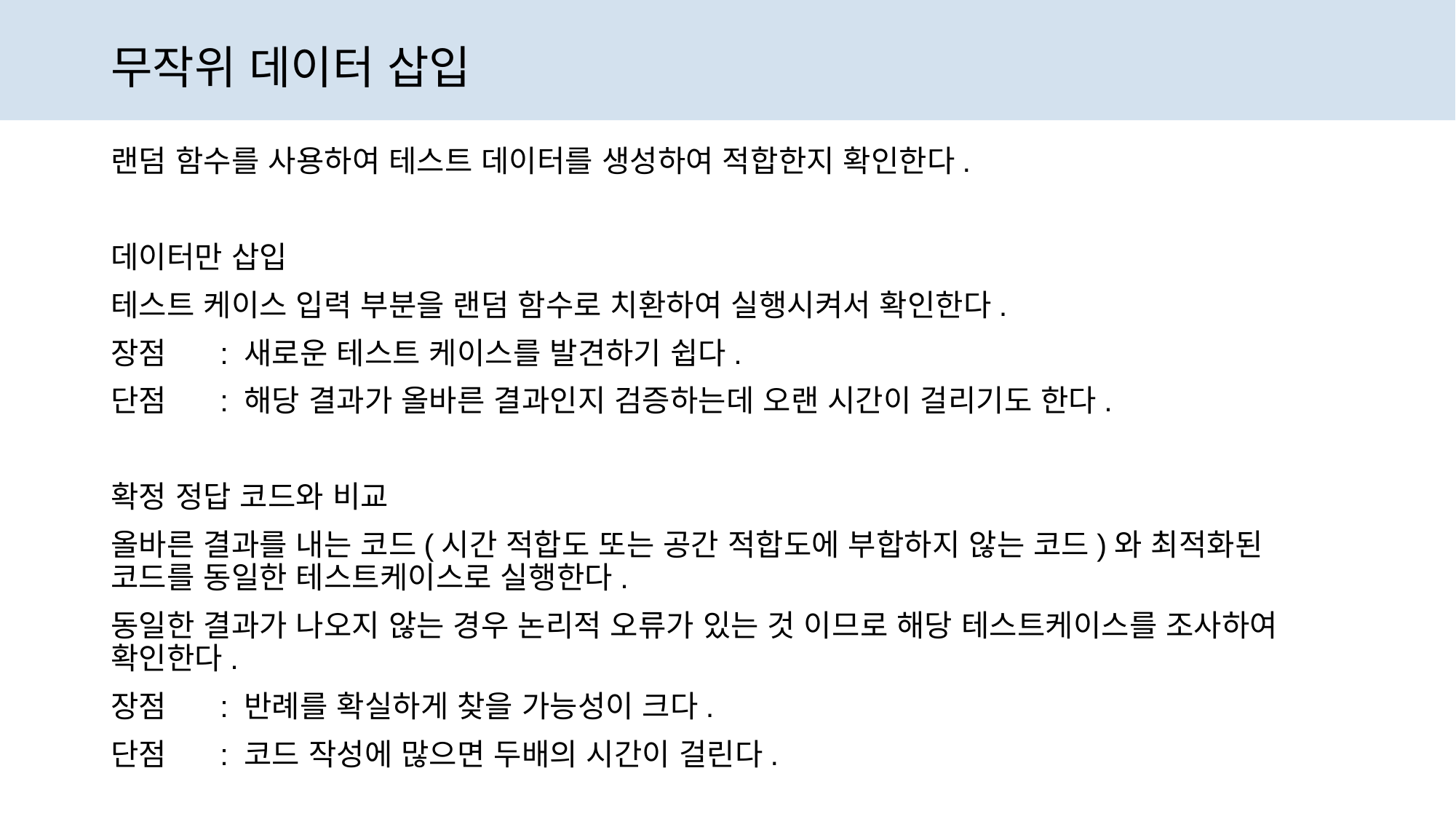

# 무작위 데이터 삽입
랜덤 함수를 사용하여 테스트 데이터를 생성하여 적합한지 확인한다.

데이터만 삽입
테스트 케이스 입력 부분을 랜덤 함수로 치환하여 실행시켜서 확인한다.
장점	: 새로운 테스트 케이스를 발견하기 쉽다.
단점	: 해당 결과가 올바른 결과인지 검증하는데 오랜 시간이 걸리기도 한다.

확정 정답 코드와 비교
올바른 결과를 내는 코드(시간 적합도 또는 공간 적합도에 부합하지 않는 코드)와 최적화된 코드를 동일한 테스트케이스로 실행한다.
동일한 결과가 나오지 않는 경우 논리적 오류가 있는 것 이므로 해당 테스트케이스를 조사하여 확인한다.
장점	: 반례를 확실하게 찾을 가능성이 크다.
단점	: 코드 작성에 많으면 두배의 시간이 걸린다.